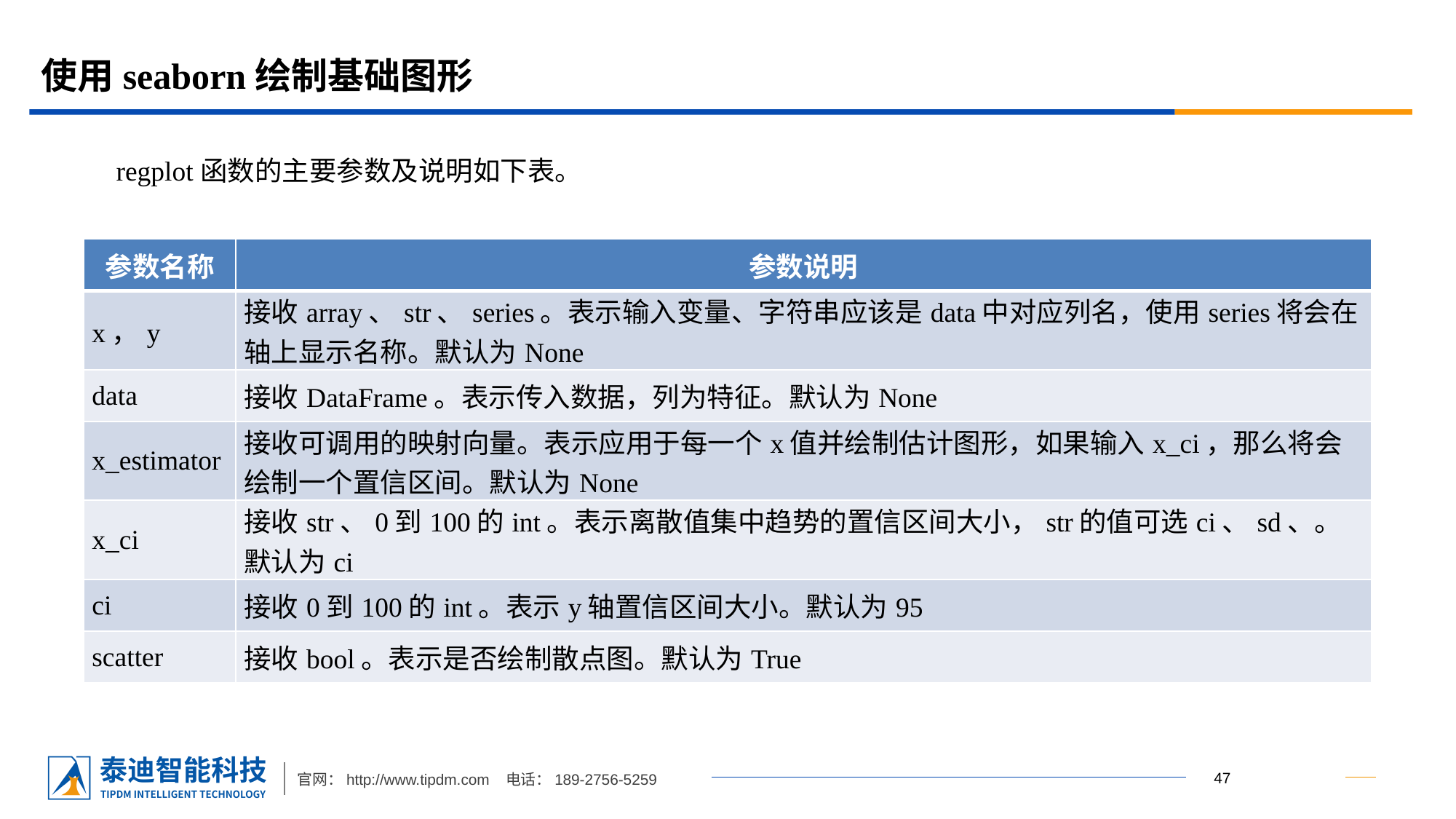

# 使用seaborn绘制基础图形
regplot函数的主要参数及说明如下表。

| 参数名称 | 参数说明 |
| --- | --- |
| x，y | 接收array、str、series。表示输入变量、字符串应该是data中对应列名，使用series将会在轴上显示名称。默认为None |
| data | 接收DataFrame。表示传入数据，列为特征。默认为None |
| x\_estimator | 接收可调用的映射向量。表示应用于每一个x值并绘制估计图形，如果输入x\_ci，那么将会绘制一个置信区间。默认为None |
| x\_ci | 接收str、0到100的int。表示离散值集中趋势的置信区间大小，str的值可选ci、sd、。默认为ci |
| ci | 接收0到100的int。表示y轴置信区间大小。默认为95 |
| scatter | 接收bool。表示是否绘制散点图。默认为True |